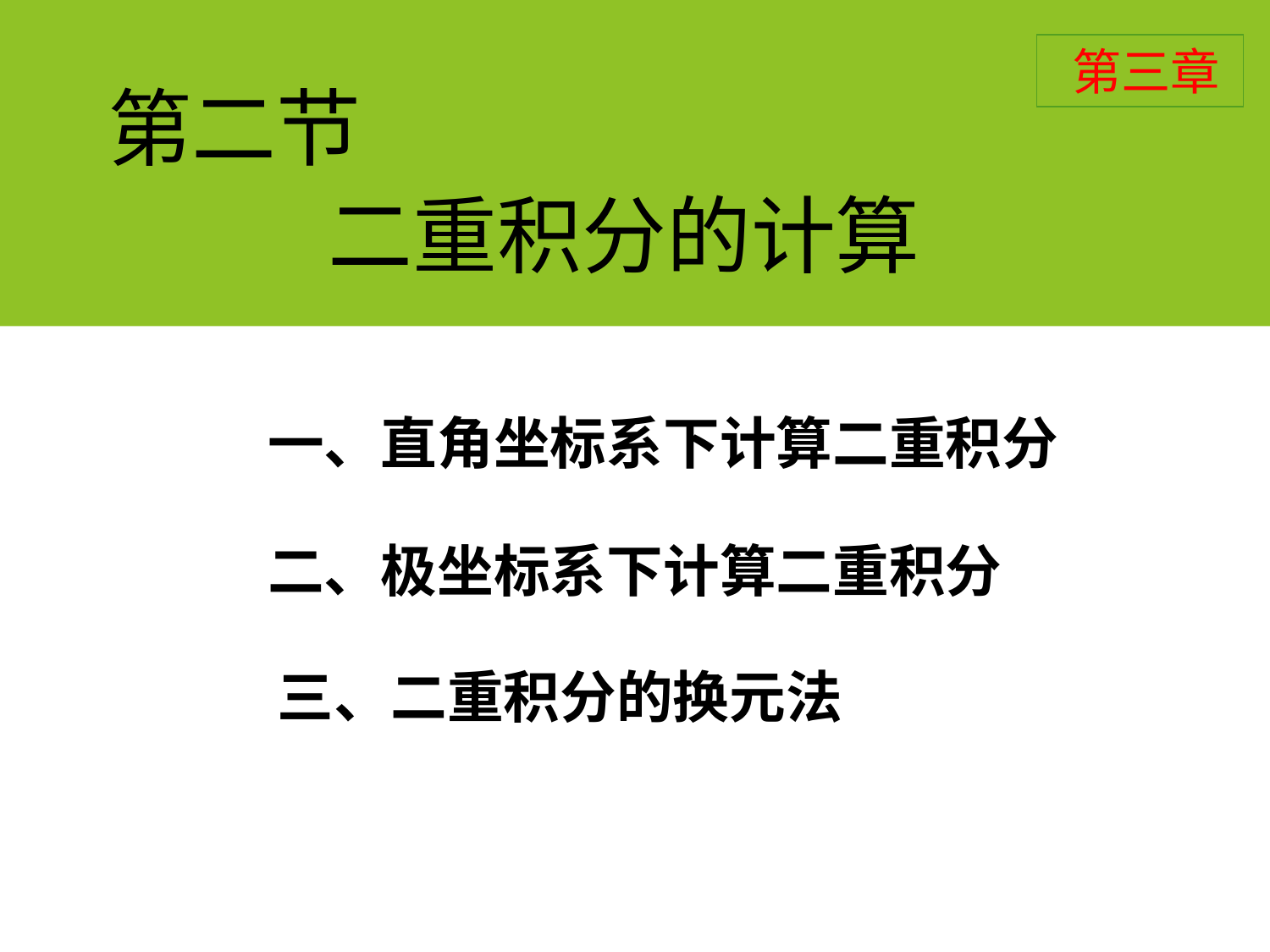

第三章
# 第二节
二重积分的计算

一、直角坐标系下计算二重积分
二、极坐标系下计算二重积分
三、二重积分的换元法